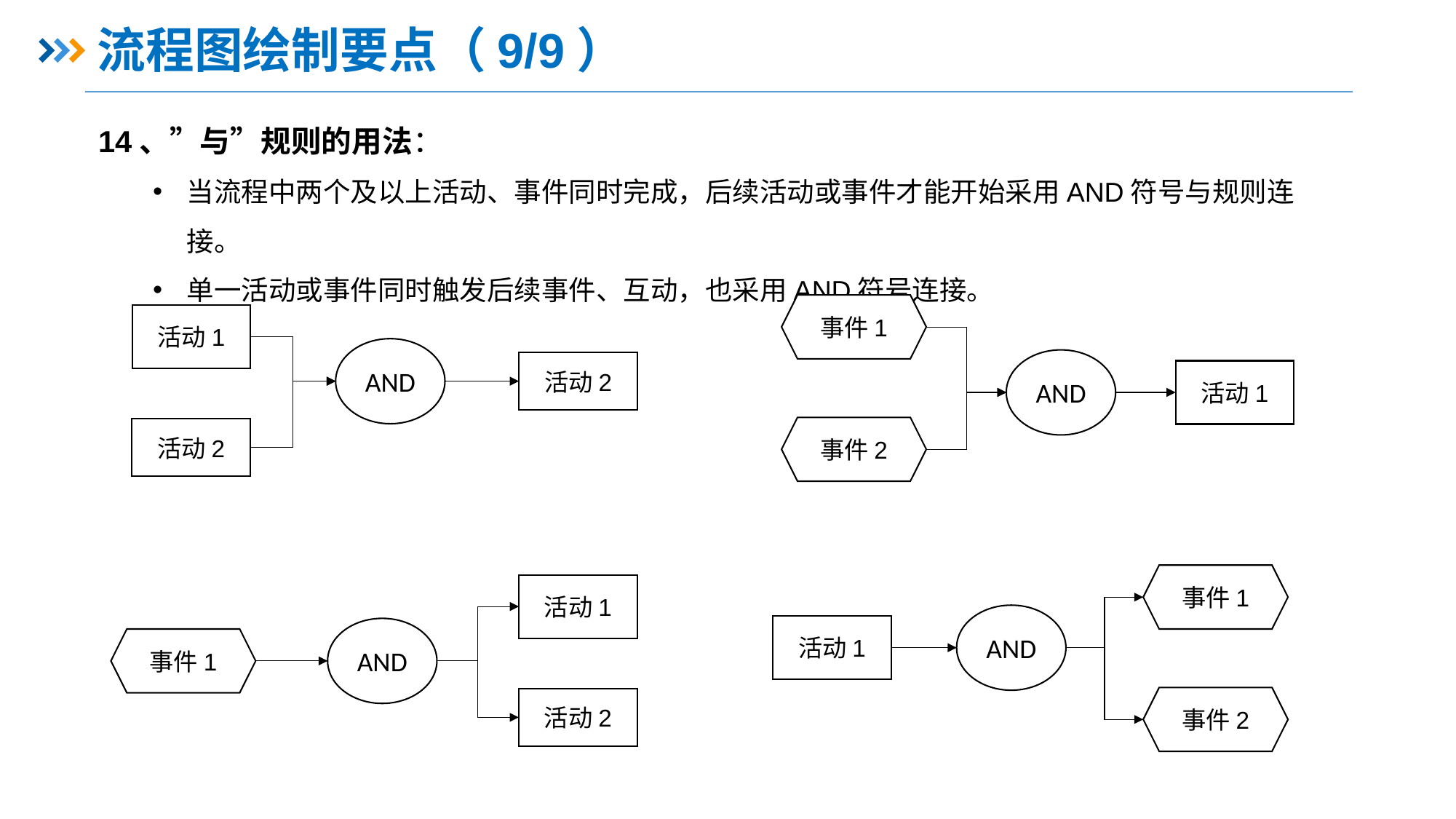

# 流程图绘制要点（9/9）
14、”与”规则的用法：
当流程中两个及以上活动、事件同时完成，后续活动或事件才能开始采用AND符号与规则连接。
单一活动或事件同时触发后续事件、互动，也采用AND符号连接。
事件1
活动1
AND
AND
活动2
活动1
事件2
活动2
事件1
活动1
AND
活动1
AND
事件1
事件2
活动2